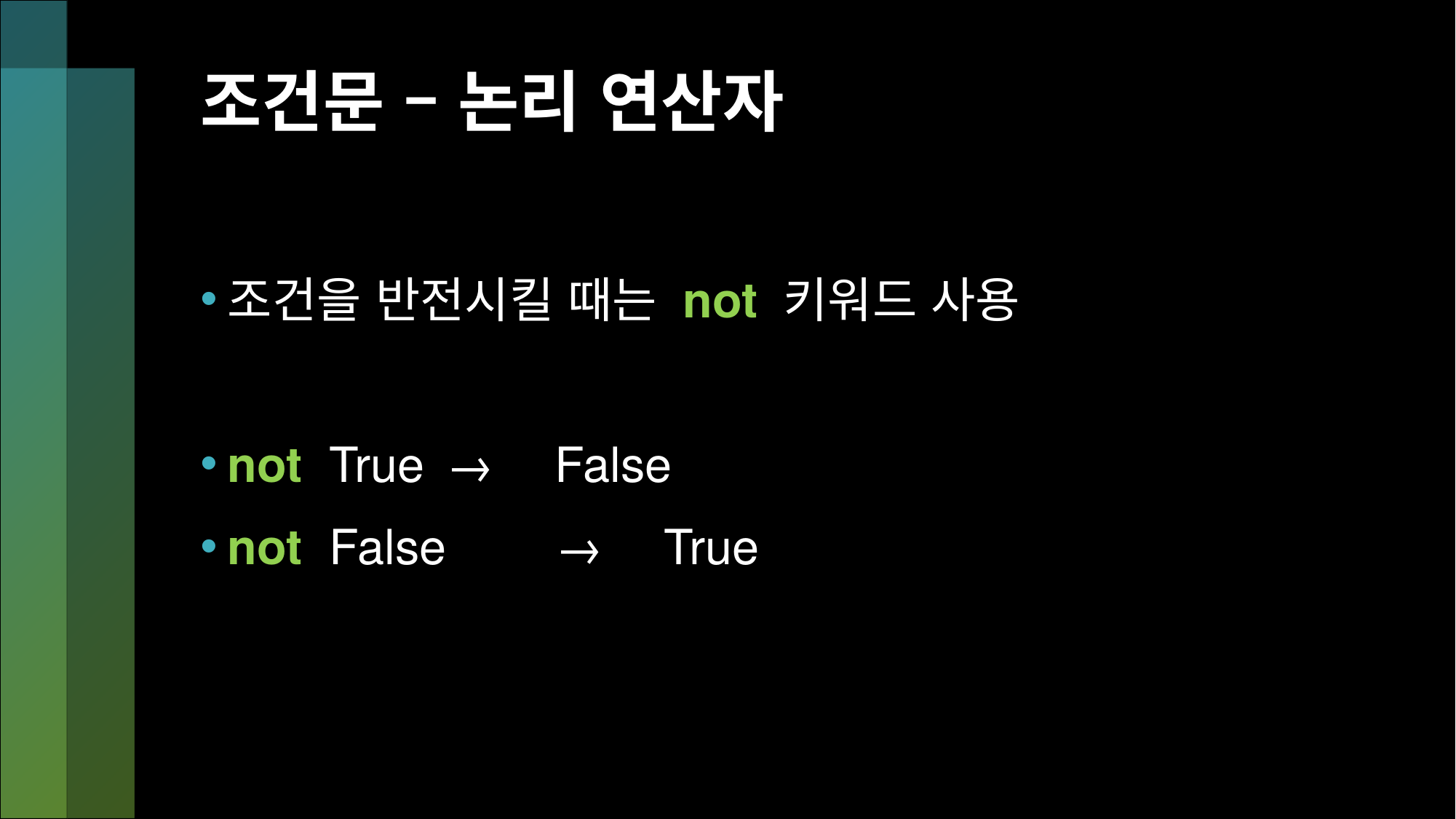

# 조건문 – 논리 연산자
조건을 반전시킬 때는 not 키워드 사용

not  True 	→	False
not  False 	→	True